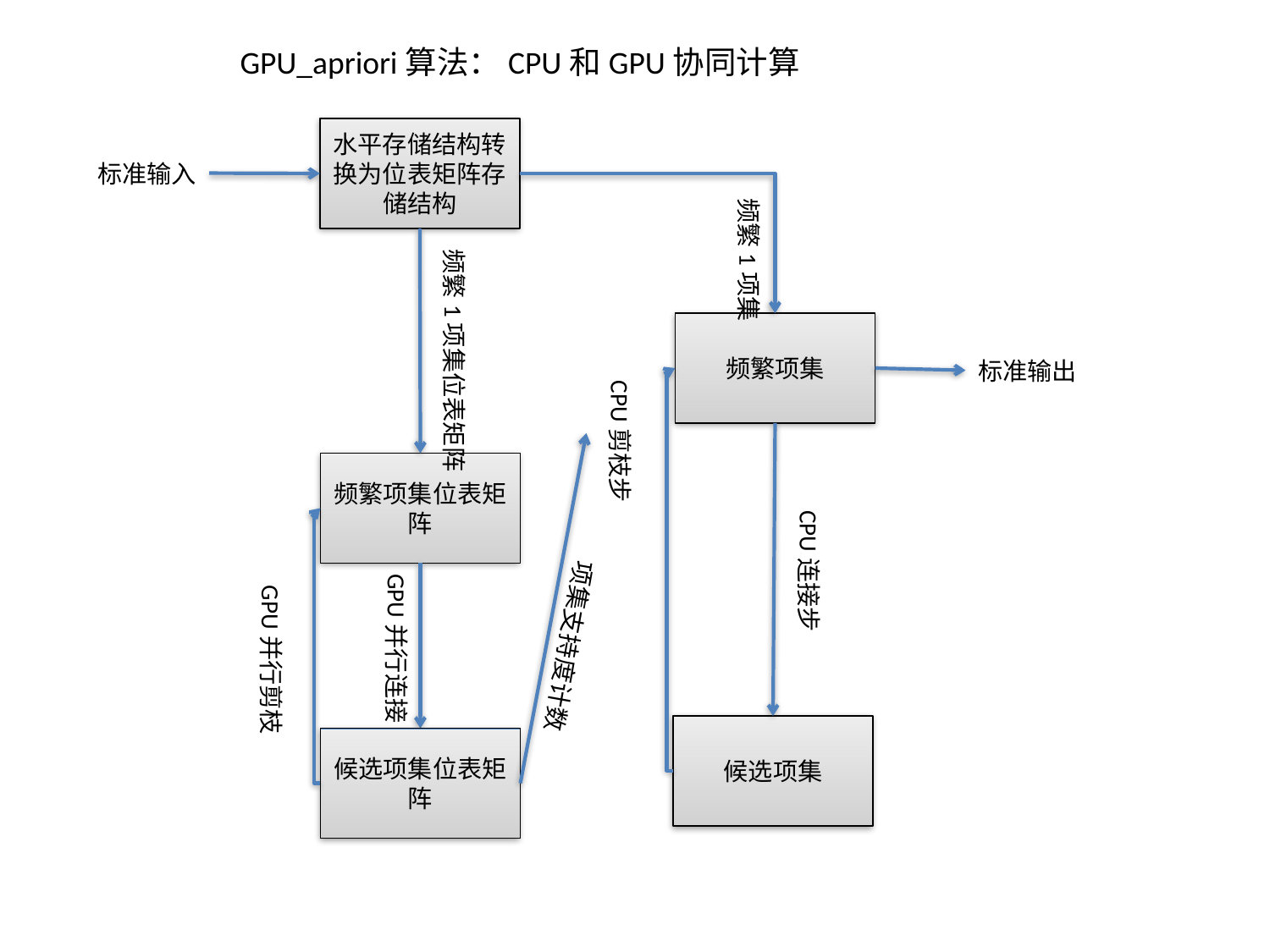

GPU_apriori算法：CPU和GPU协同计算
水平存储结构转换为位表矩阵存储结构
标准输入
频繁1项集
频繁1项集位表矩阵
频繁项集
标准输出
CPU剪枝步
频繁项集位表矩阵
CPU连接步
项集支持度计数
GPU并行连接
GPU并行剪枝
候选项集
候选项集位表矩阵